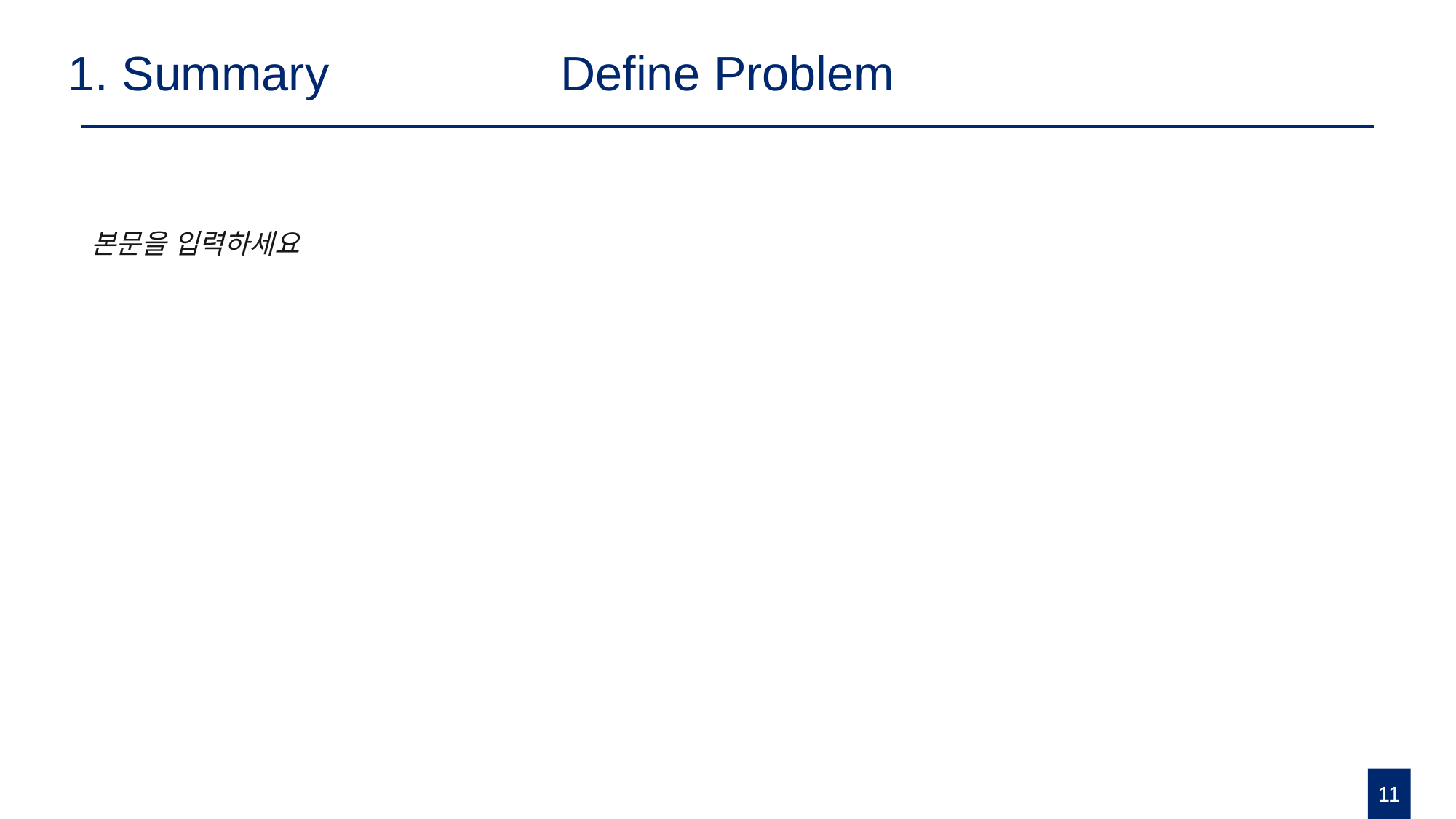

1. Summary
# Define Problem
본문을 입력하세요